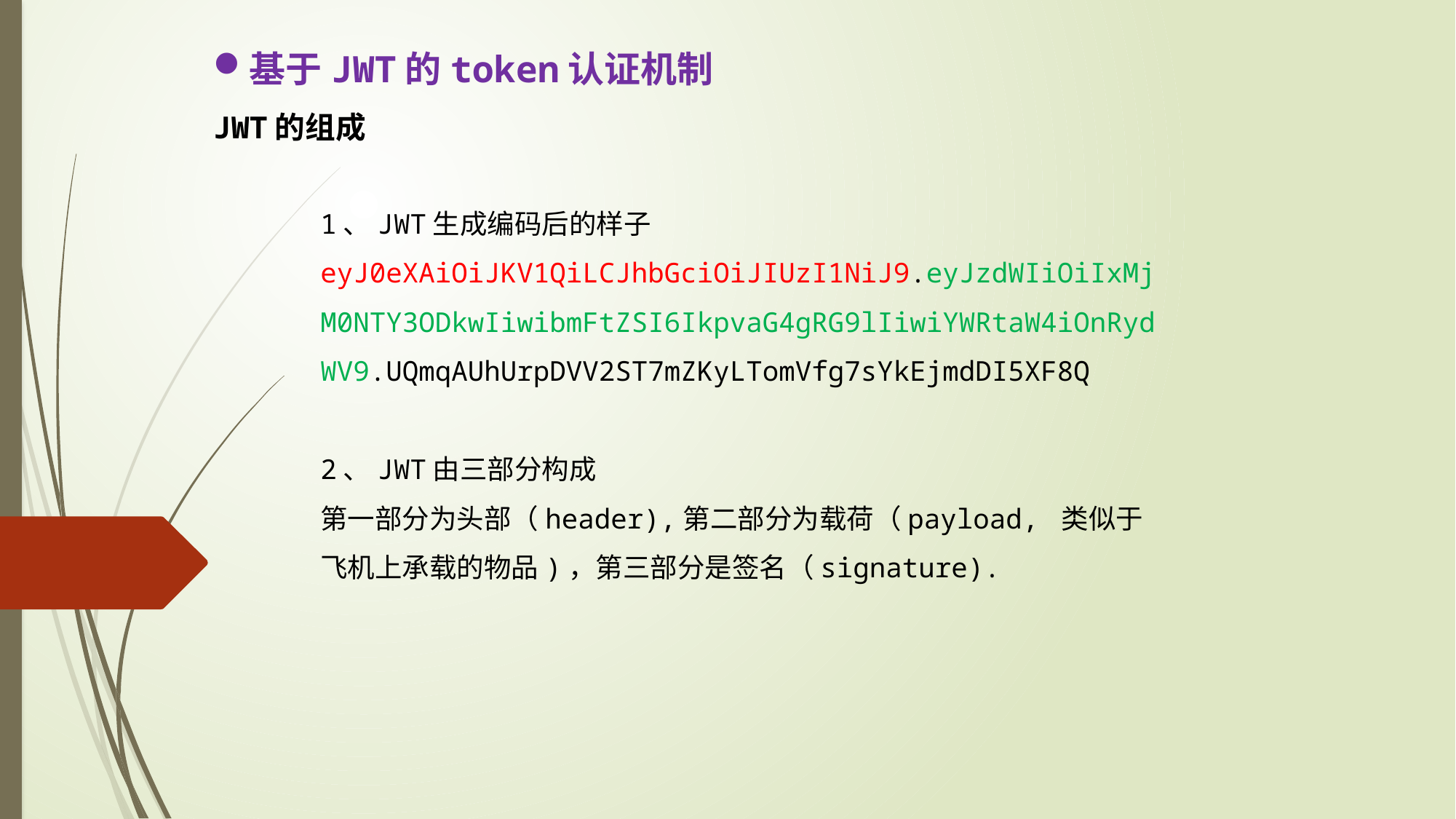

基于JWT的token认证机制
JWT的组成

1、JWT生成编码后的样子
eyJ0eXAiOiJKV1QiLCJhbGciOiJIUzI1NiJ9.eyJzdWIiOiIxMjM0NTY3ODkwIiwibmFtZSI6IkpvaG4gRG9lIiwiYWRtaW4iOnRydWV9.UQmqAUhUrpDVV2ST7mZKyLTomVfg7sYkEjmdDI5XF8Q

2、JWT由三部分构成
第一部分为头部（header),第二部分为载荷（payload, 类似于飞机上承载的物品)，第三部分是签名（signature).